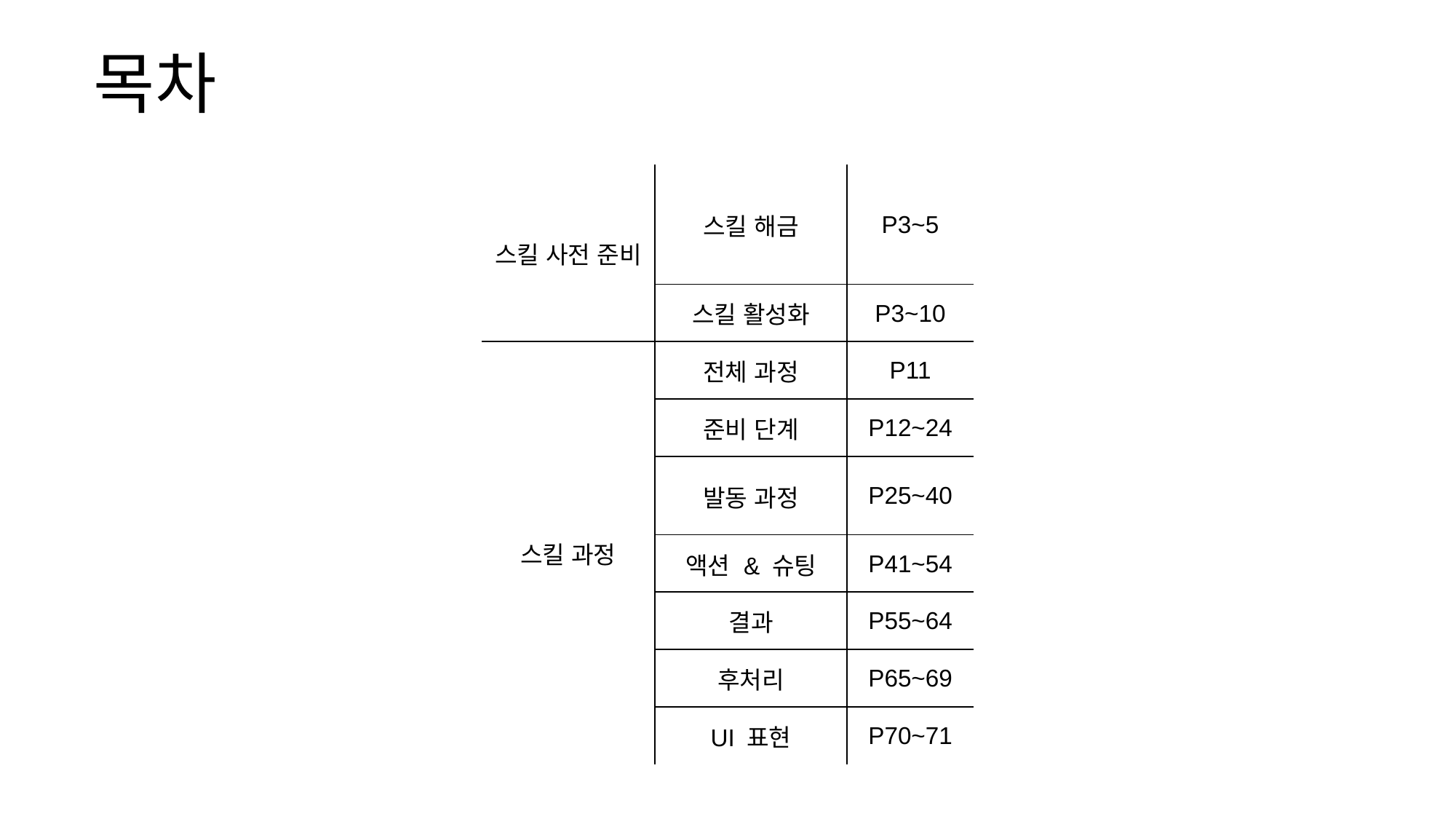

목차
| 스킬 사전 준비 | 스킬 해금 | P3~5 |
| --- | --- | --- |
|  | 스킬 활성화 | P3~10 |
| 스킬 과정 | 전체 과정 | P11 |
|  | 준비 단계 | P12~24 |
|  | 발동 과정 | P25~40 |
|  | 액션 & 슈팅 | P41~54 |
|  | 결과 | P55~64 |
|  | 후처리 | P65~69 |
|  | UI 표현 | P70~71 |